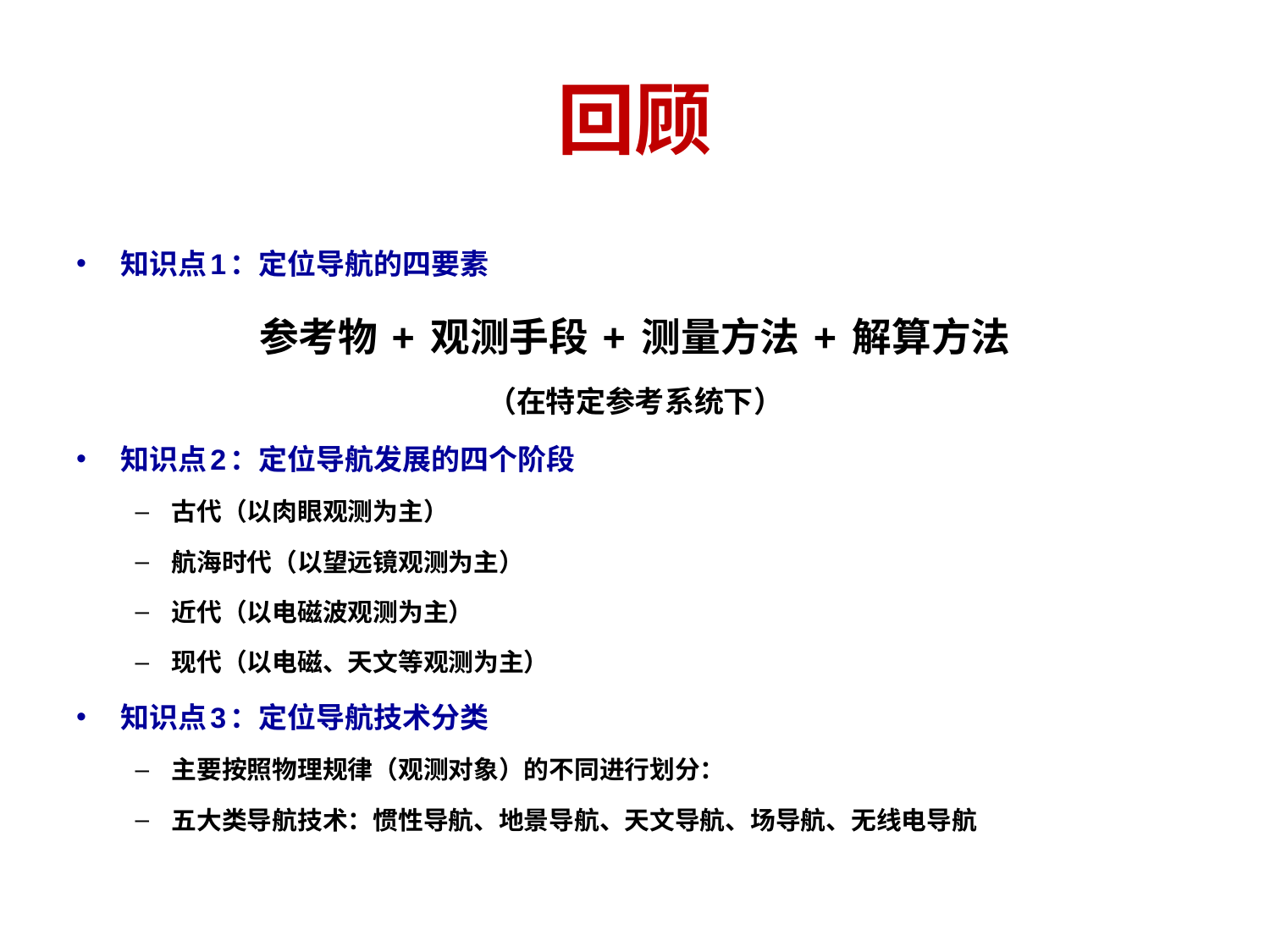

# 回顾
知识点1：定位导航的四要素
参考物 + 观测手段 + 测量方法 + 解算方法
（在特定参考系统下）
知识点2：定位导航发展的四个阶段
古代（以肉眼观测为主）
航海时代（以望远镜观测为主）
近代（以电磁波观测为主）
现代（以电磁、天文等观测为主）
知识点3：定位导航技术分类
主要按照物理规律（观测对象）的不同进行划分：
五大类导航技术：惯性导航、地景导航、天文导航、场导航、无线电导航